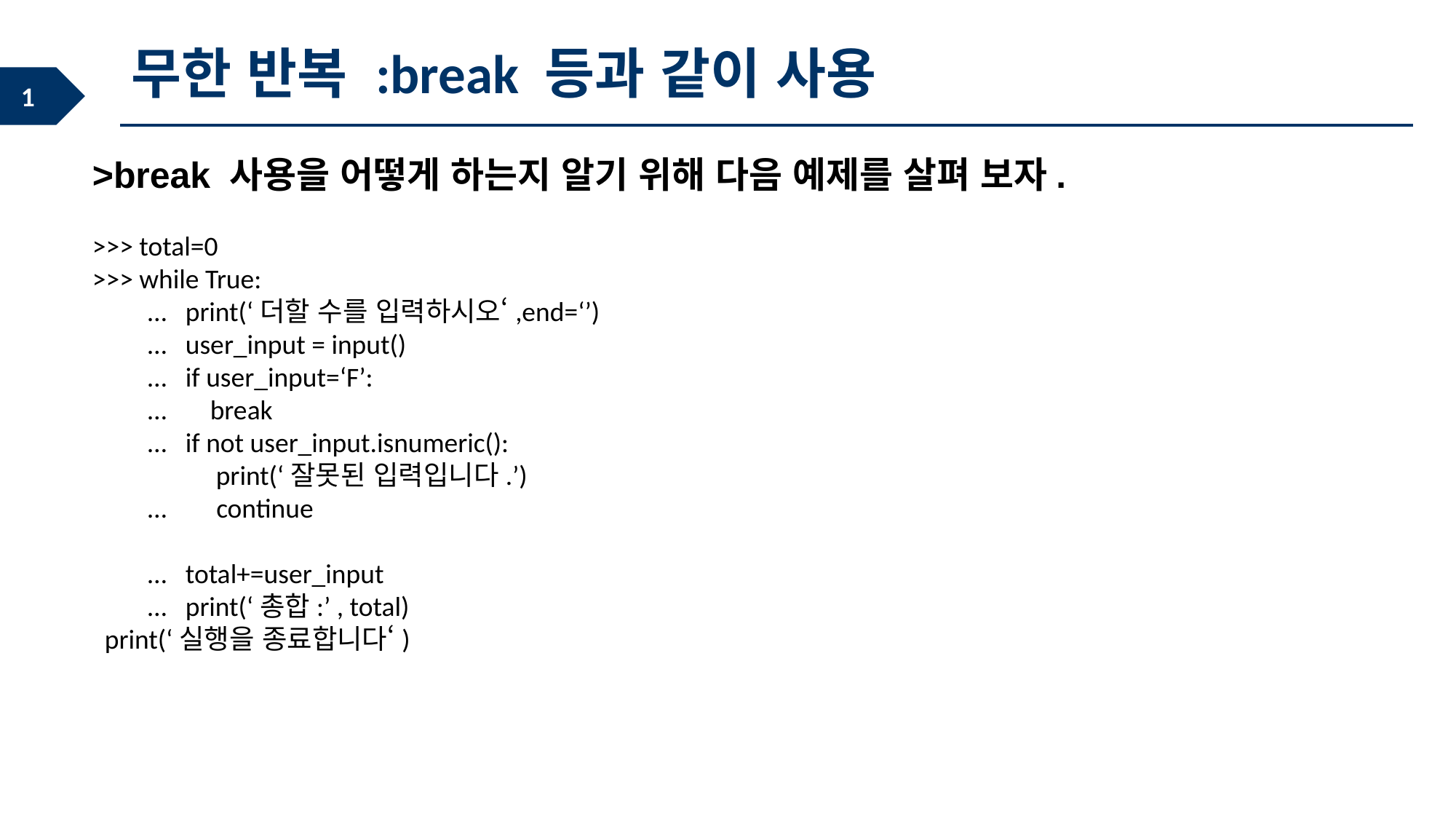

무한 반복 :break 등과 같이 사용
>break 사용을 어떻게 하는지 알기 위해 다음 예제를 살펴 보자.

>>> total=0
>>> while True:
         …   print(‘더할 수를 입력하시오‘,end=‘’)
         …   user_input = input()
         …   if user_input=‘F’:
         …       break
         …   if not user_input.isnumeric():
                    print(‘잘못된 입력입니다.’)
         …        continue

         …   total+=user_input
         …   print(‘총합:’ , total)
  print(‘실행을 종료합니다‘)